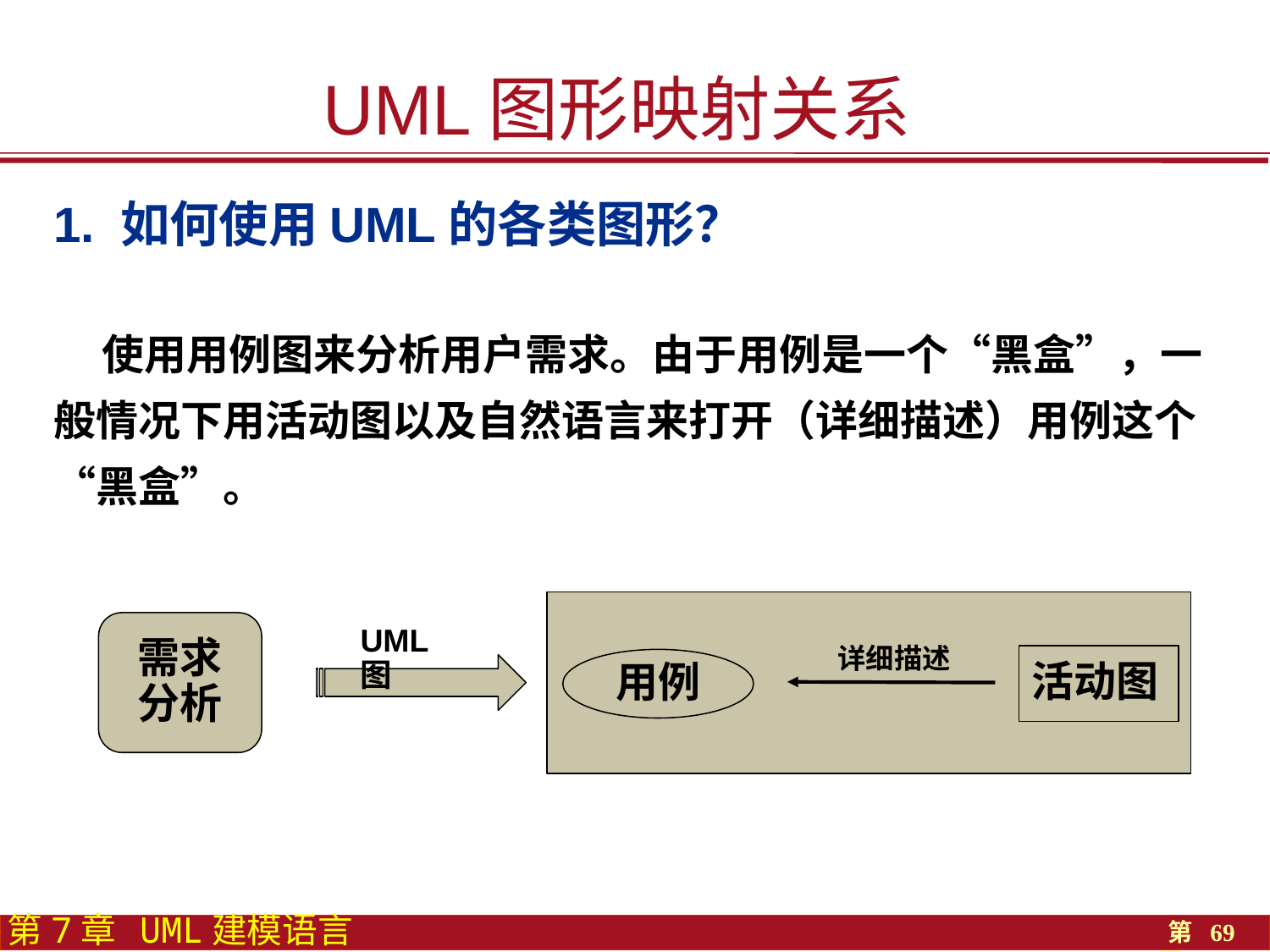

UML图形映射关系
1. 如何使用UML的各类图形？
    使用用例图来分析用户需求。由于用例是一个“黑盒”，一般情况下用活动图以及自然语言来打开（详细描述）用例这个“黑盒”。

需求分析
UML图
详细描述
活动图
用例